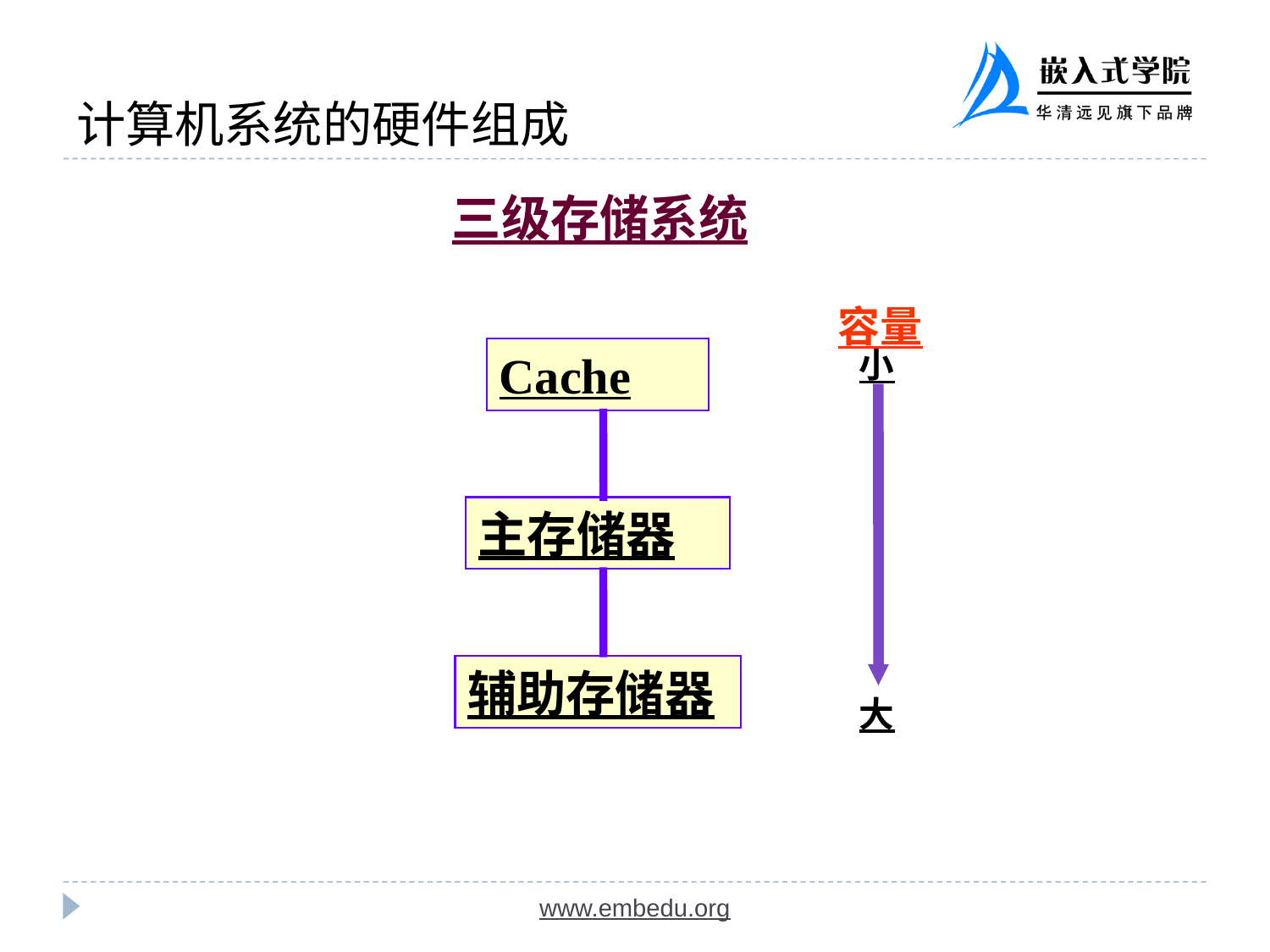

计算机系统的硬件组成
三级存储系统
容量
小
Cache

主存储器

辅助存储器

大
www.embedu.org